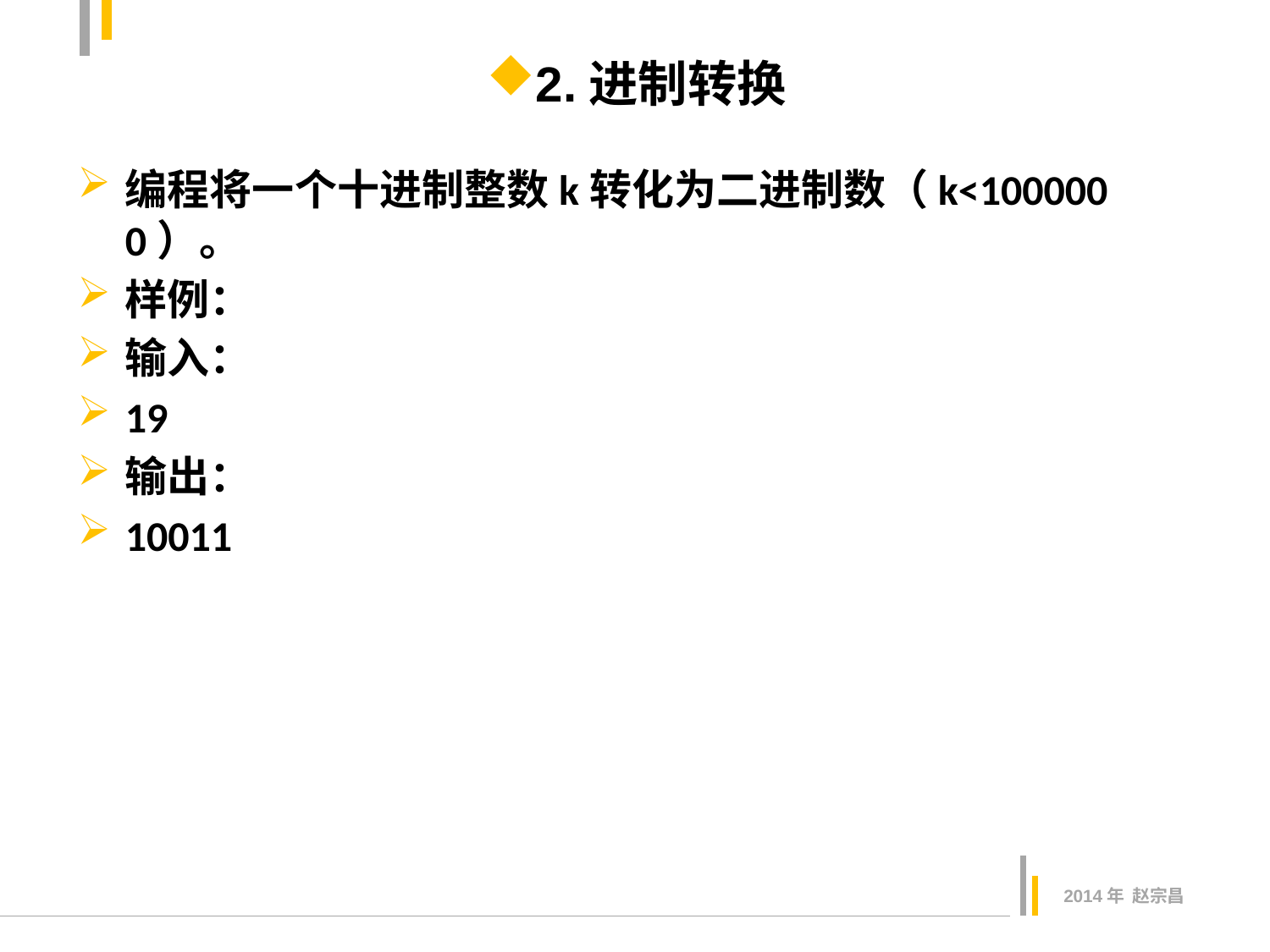

2.进制转换
编程将一个十进制整数k转化为二进制数（k<1000000）。
样例：
输入：
19
输出：
10011